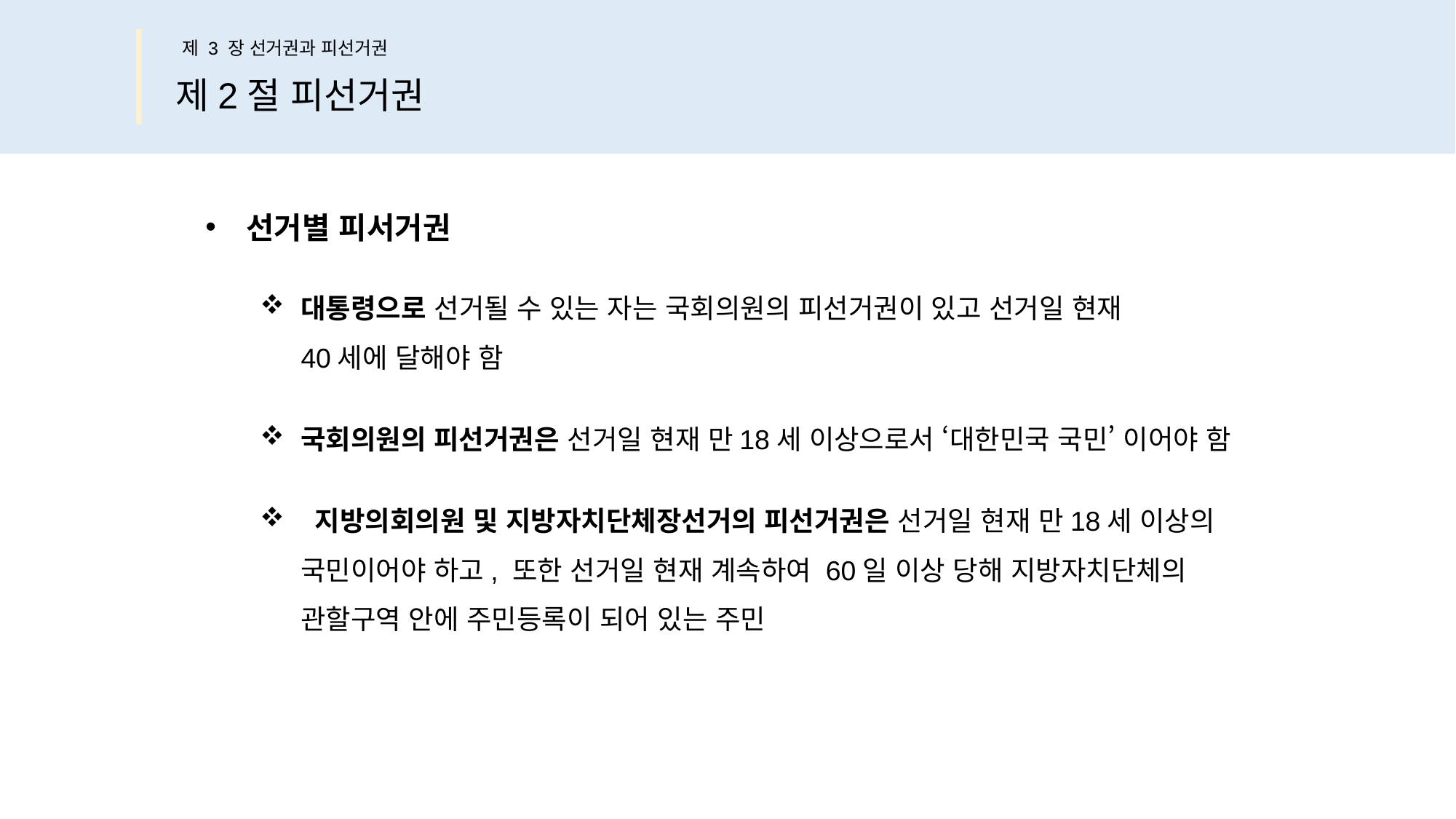

제 3 장 선거권과 피선거권
제2절 피선거권
선거별 피서거권

대통령으로 선거될 수 있는 자는 국회의원의 피선거권이 있고 선거일 현재
40세에 달해야 함

국회의원의 피선거권은 선거일 현재 만18세 이상으로서 ‘대한민국 국민’ 이어야 함

 지방의회의원 및 지방자치단체장선거의 피선거권은 선거일 현재 만18세 이상의
국민이어야 하고, 또한 선거일 현재 계속하여 60일 이상 당해 지방자치단체의
관할구역 안에 주민등록이 되어 있는 주민